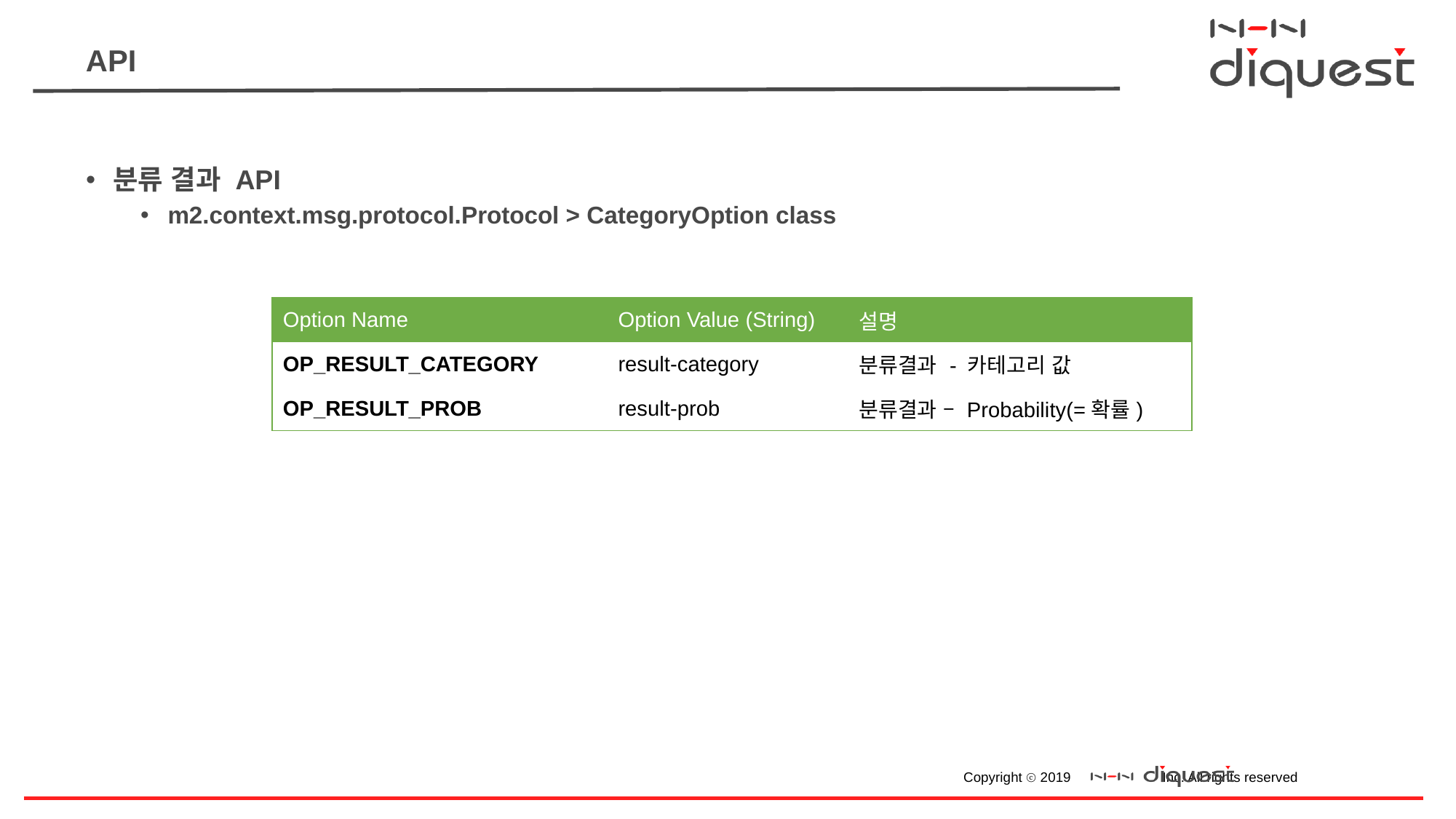

# API
분류 결과 API
m2.context.msg.protocol.Protocol > CategoryOption class

| Option Name | Option Value (String) | 설명 |
| --- | --- | --- |
| OP\_RESULT\_CATEGORY | result-category | 분류결과 - 카테고리 값 |
| OP\_RESULT\_PROB | result-prob | 분류결과 – Probability(=확률) |